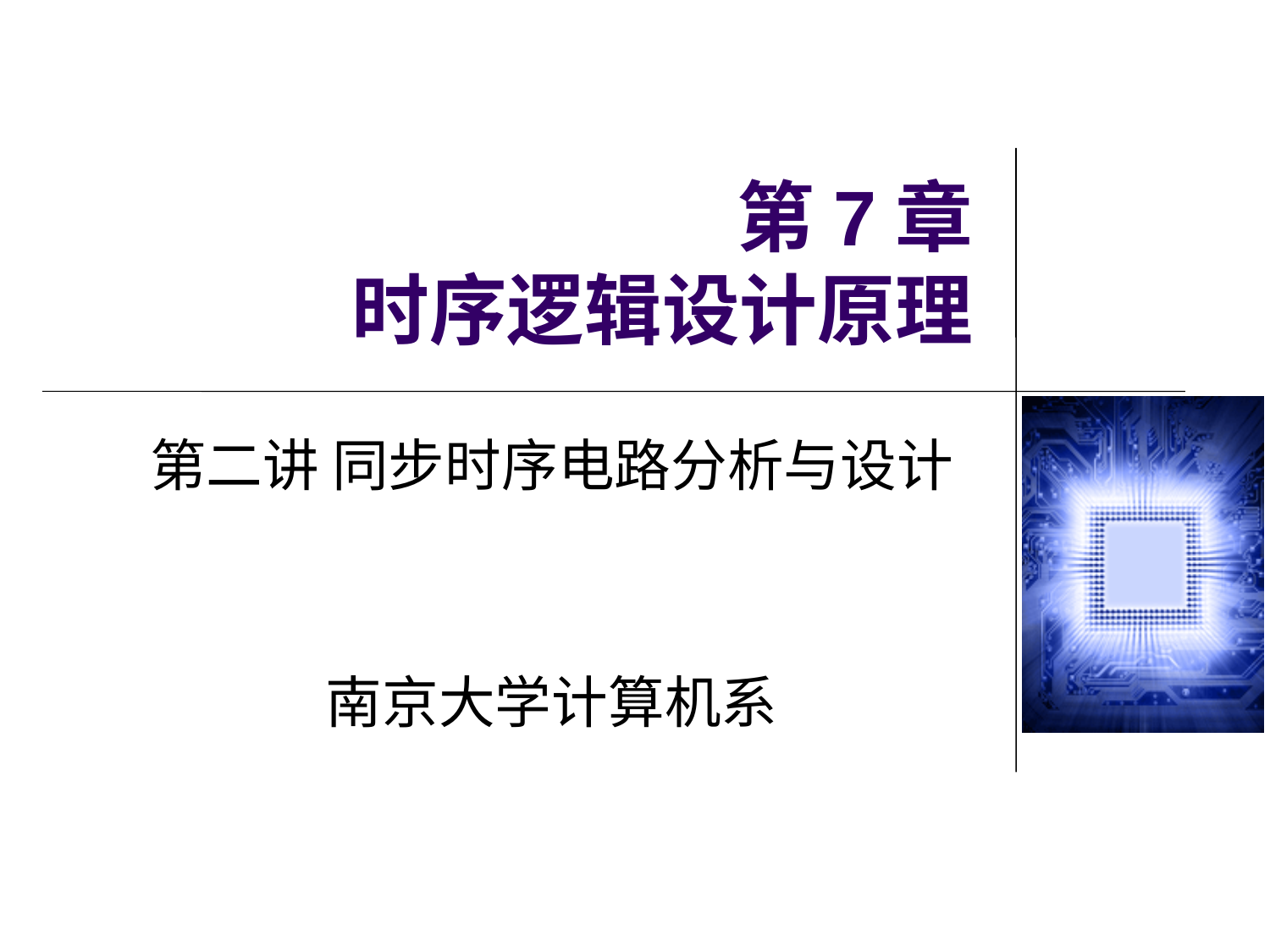

# 第7章 时序逻辑设计原理
第二讲 同步时序电路分析与设计

南京大学计算机系